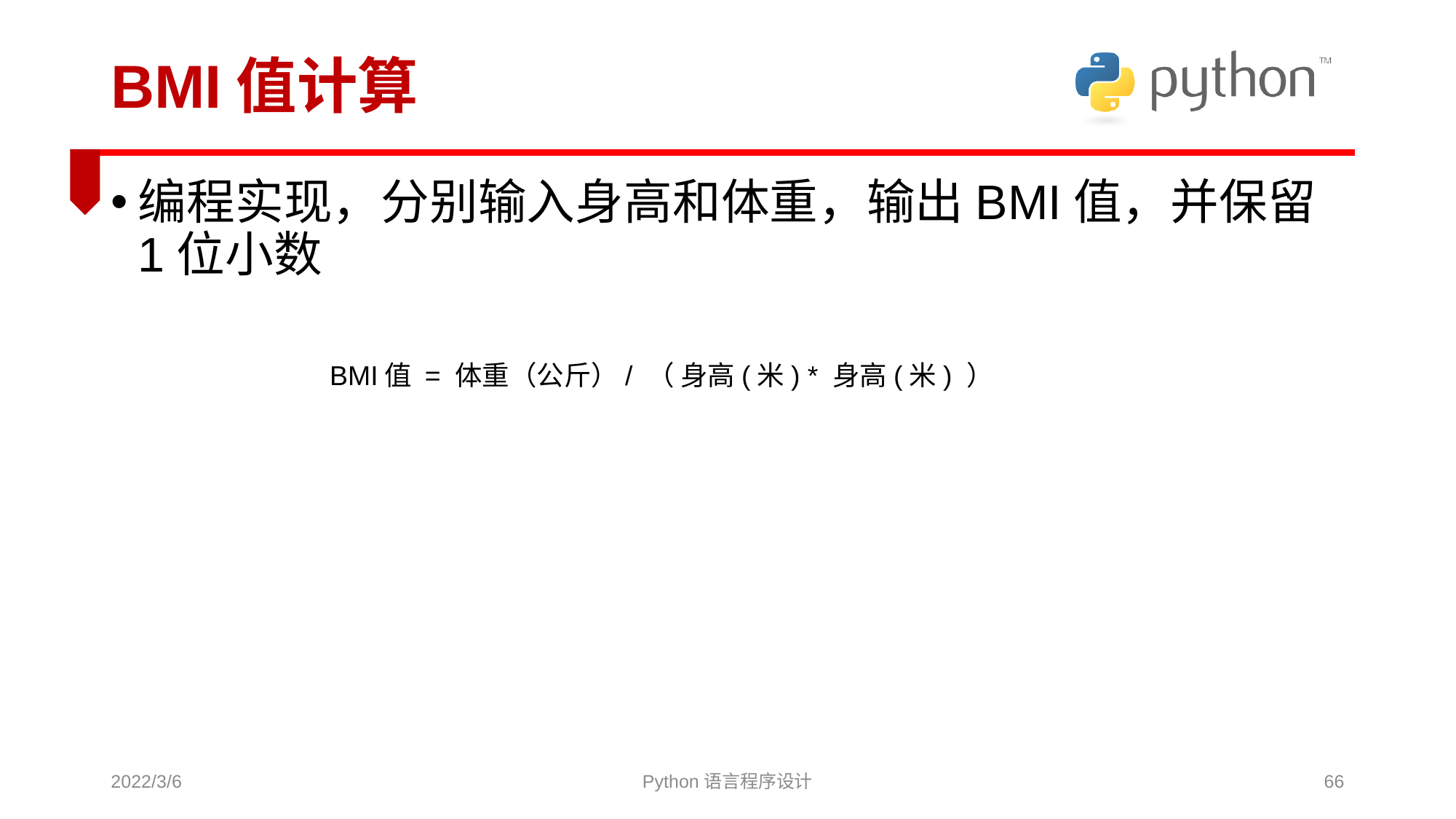

# BMI值计算
编程实现，分别输入身高和体重，输出BMI值，并保留1位小数
BMI值 = 体重（公斤）/ （ 身高(米) * 身高(米) ）
2022/3/6
Python语言程序设计
66